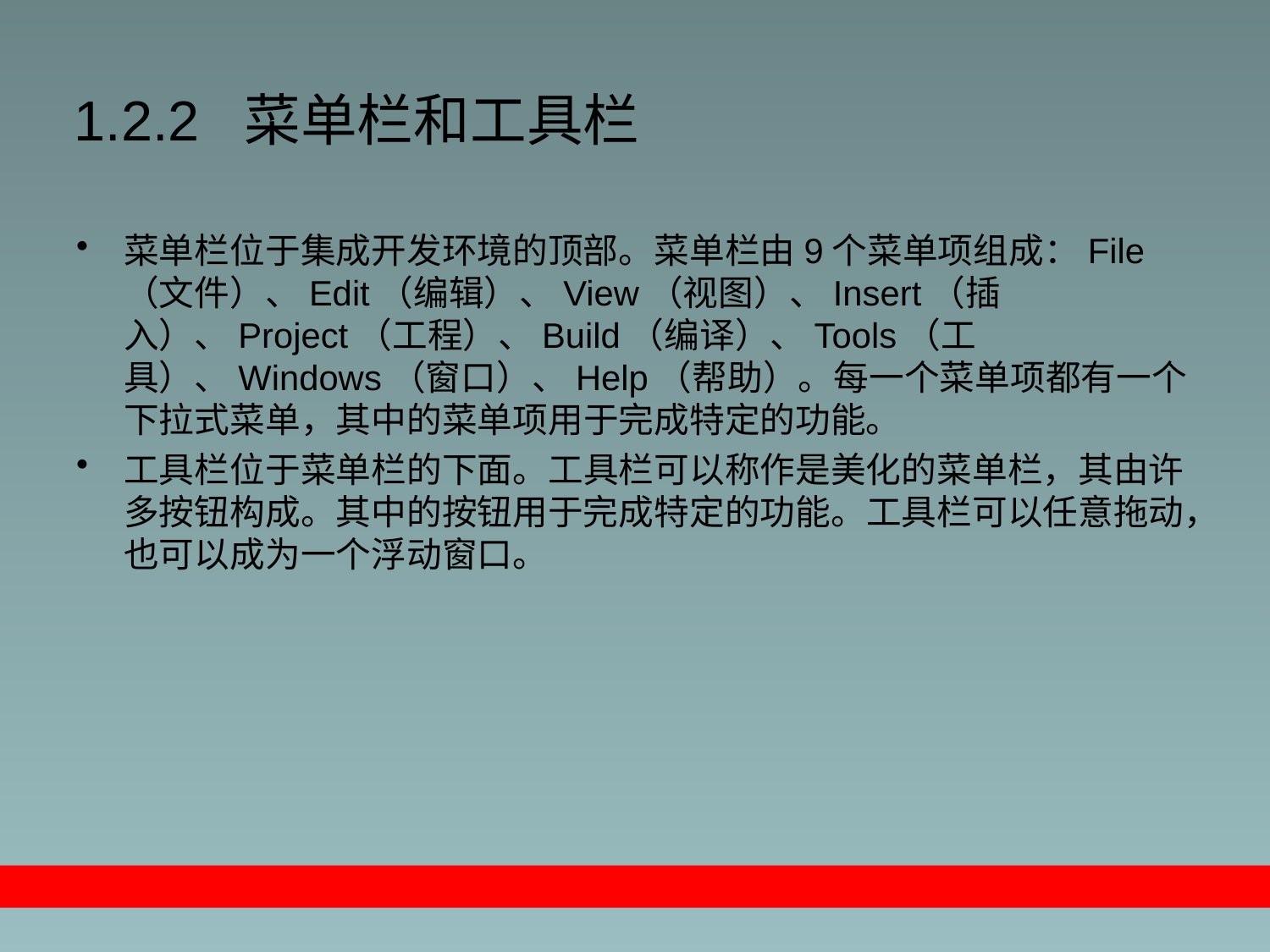

# 1.2.2  菜单栏和工具栏
菜单栏位于集成开发环境的顶部。菜单栏由9个菜单项组成：File（文件）、Edit（编辑）、View（视图）、Insert（插入）、Project（工程）、Build（编译）、Tools（工具）、Windows（窗口）、Help（帮助）。每一个菜单项都有一个下拉式菜单，其中的菜单项用于完成特定的功能。
工具栏位于菜单栏的下面。工具栏可以称作是美化的菜单栏，其由许多按钮构成。其中的按钮用于完成特定的功能。工具栏可以任意拖动，也可以成为一个浮动窗口。